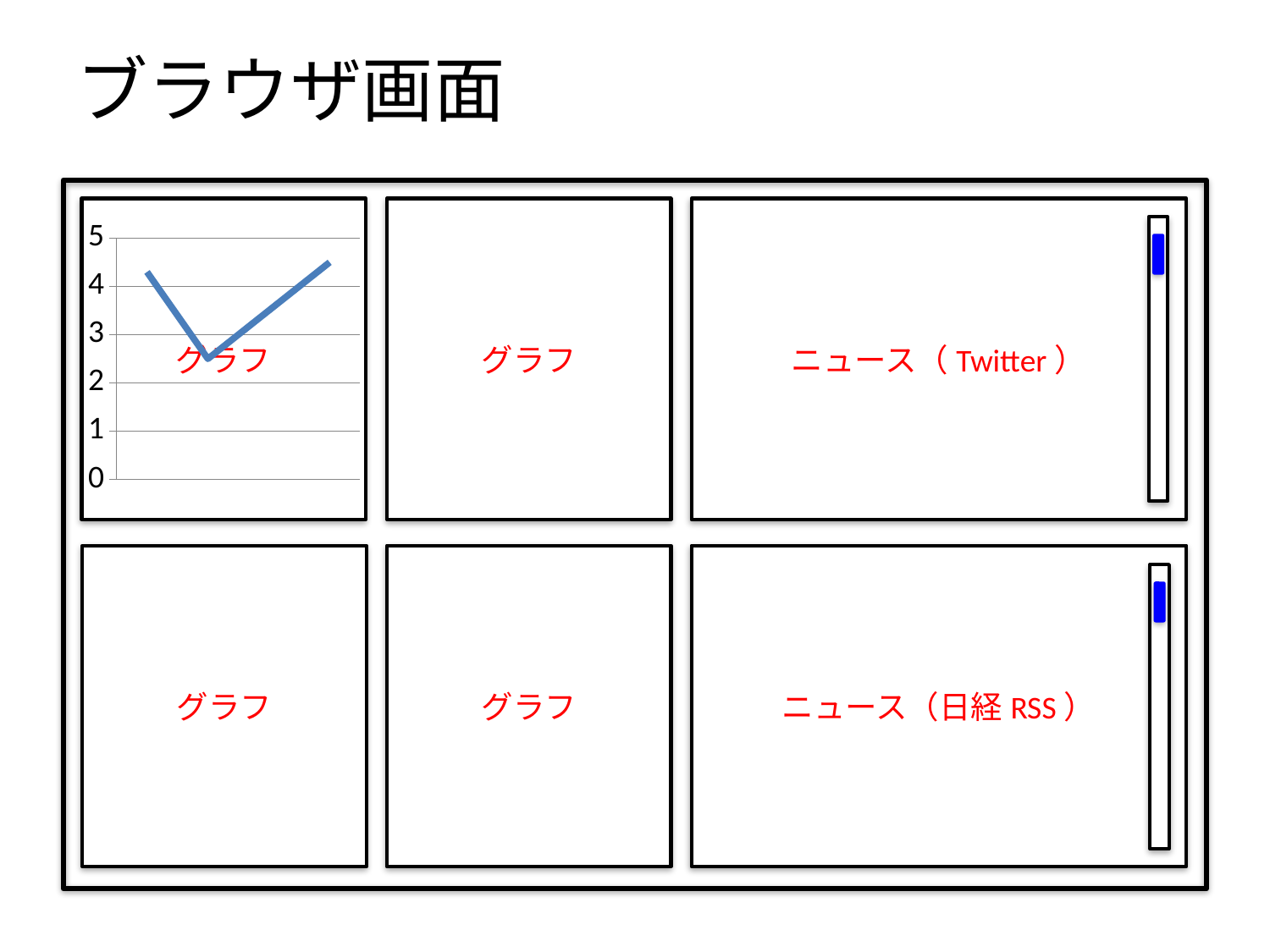

# ブラウザ画面

グラフ
グラフ
ニュース（Twitter）

### Chart

| Category | 系列 1 |
|---|---|
| 項目 1 | 4.3 |
| 項目 2 | 2.5 |
| 項目 3 | 3.5 |
| 項目 4 | 4.5 |

グラフ
グラフ
ニュース（日経RSS）